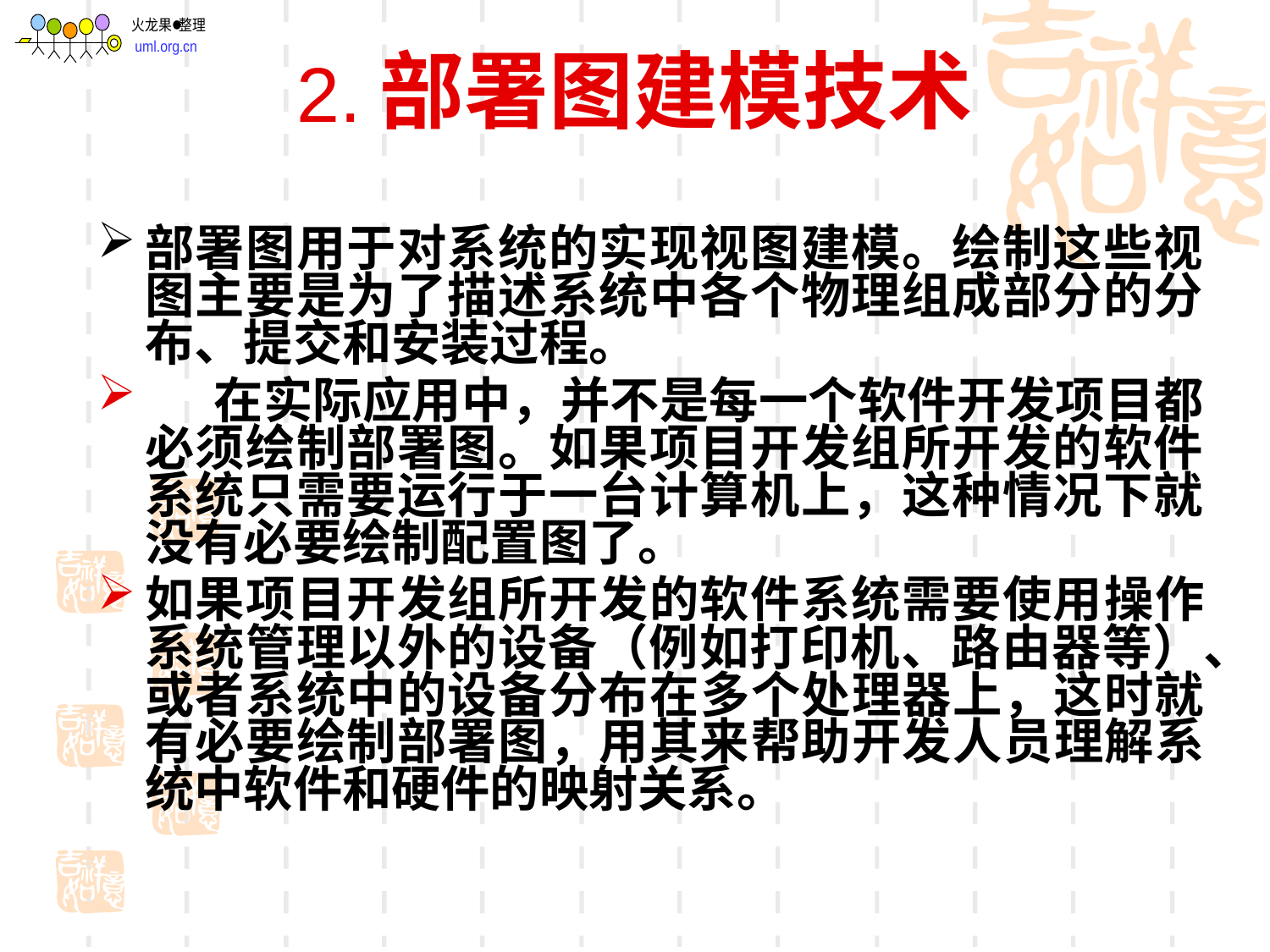

# 2.部署图建模技术
部署图用于对系统的实现视图建模。绘制这些视图主要是为了描述系统中各个物理组成部分的分布、提交和安装过程。
     在实际应用中，并不是每一个软件开发项目都必须绘制部署图。如果项目开发组所开发的软件系统只需要运行于一台计算机上，这种情况下就没有必要绘制配置图了。
如果项目开发组所开发的软件系统需要使用操作系统管理以外的设备（例如打印机、路由器等）、或者系统中的设备分布在多个处理器上，这时就有必要绘制部署图，用其来帮助开发人员理解系统中软件和硬件的映射关系。